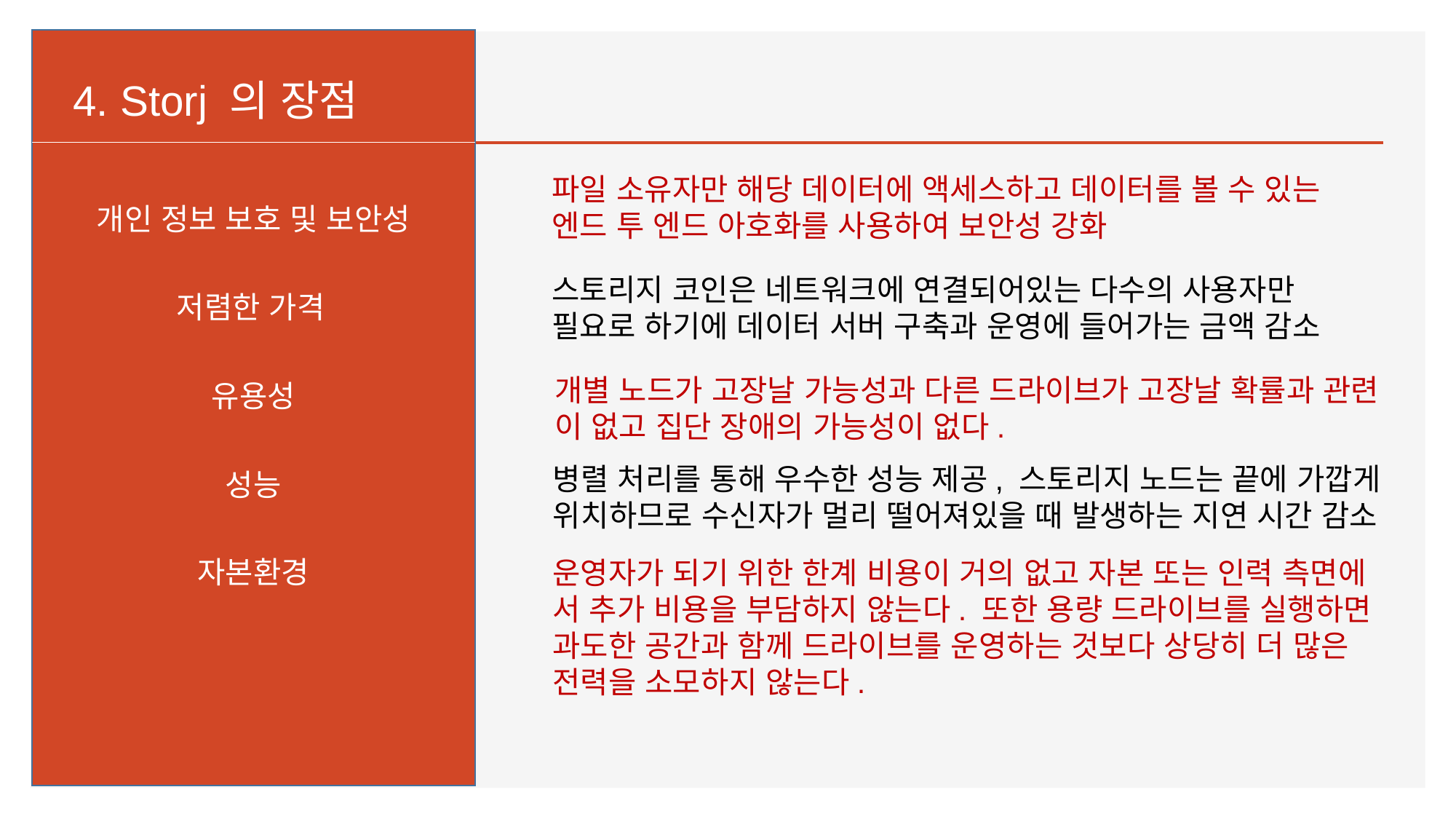

# 4. Storj 의 장점
파일 소유자만 해당 데이터에 액세스하고 데이터를 볼 수 있는
엔드 투 엔드 아호화를 사용하여 보안성 강화
개인 정보 보호 및 보안성
스토리지 코인은 네트워크에 연결되어있는 다수의 사용자만
필요로 하기에 데이터 서버 구축과 운영에 들어가는 금액 감소
저렴한 가격
개별 노드가 고장날 가능성과 다른 드라이브가 고장날 확률과 관련
이 없고 집단 장애의 가능성이 없다.
유용성
병렬 처리를 통해 우수한 성능 제공, 스토리지 노드는 끝에 가깝게
위치하므로 수신자가 멀리 떨어져있을 때 발생하는 지연 시간 감소
성능
자본환경
운영자가 되기 위한 한계 비용이 거의 없고 자본 또는 인력 측면에
서 추가 비용을 부담하지 않는다. 또한 용량 드라이브를 실행하면
과도한 공간과 함께 드라이브를 운영하는 것보다 상당히 더 많은
전력을 소모하지 않는다.